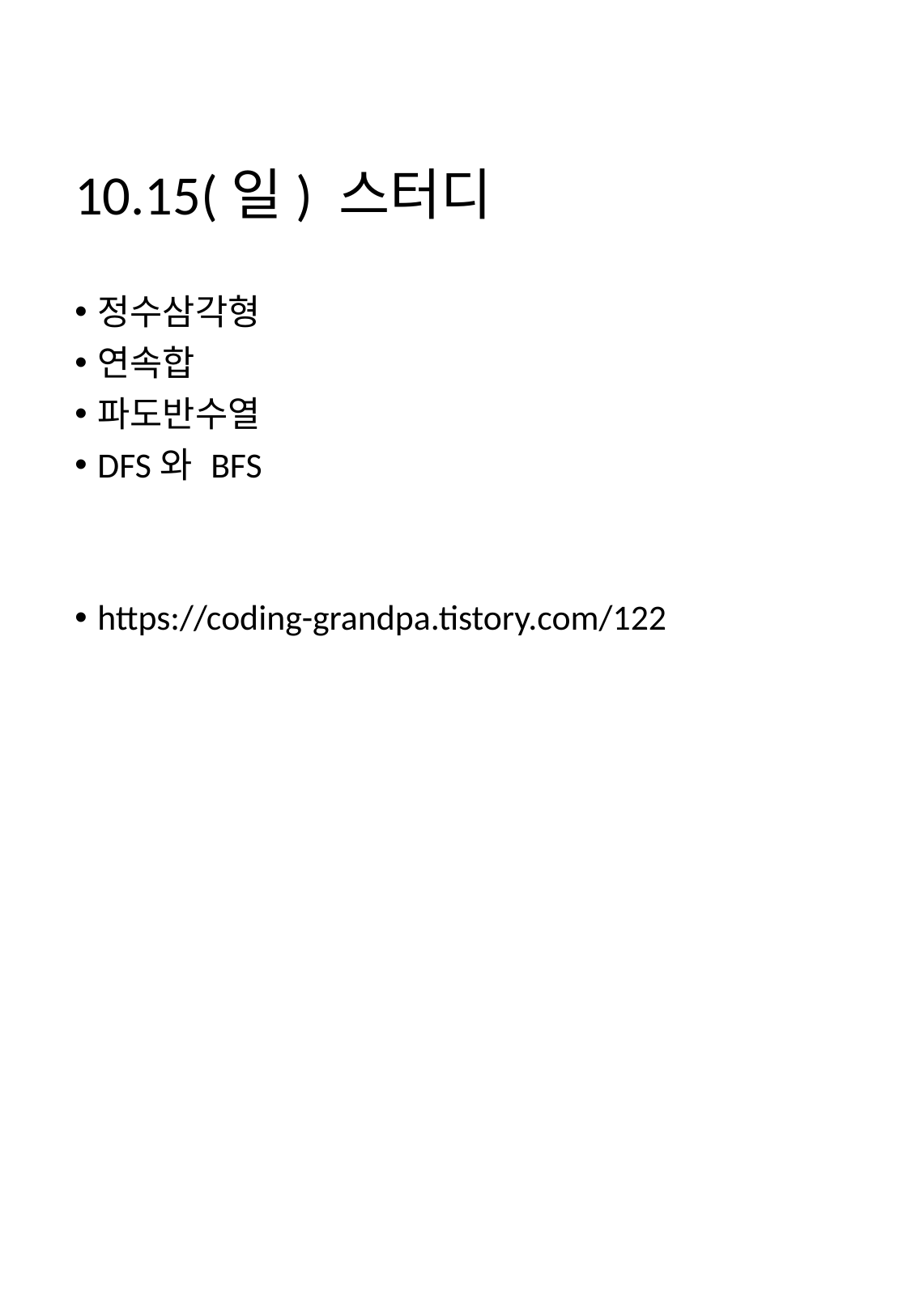

# 10.15(일) 스터디
정수삼각형
연속합
파도반수열
DFS와 BFS

https://coding-grandpa.tistory.com/122